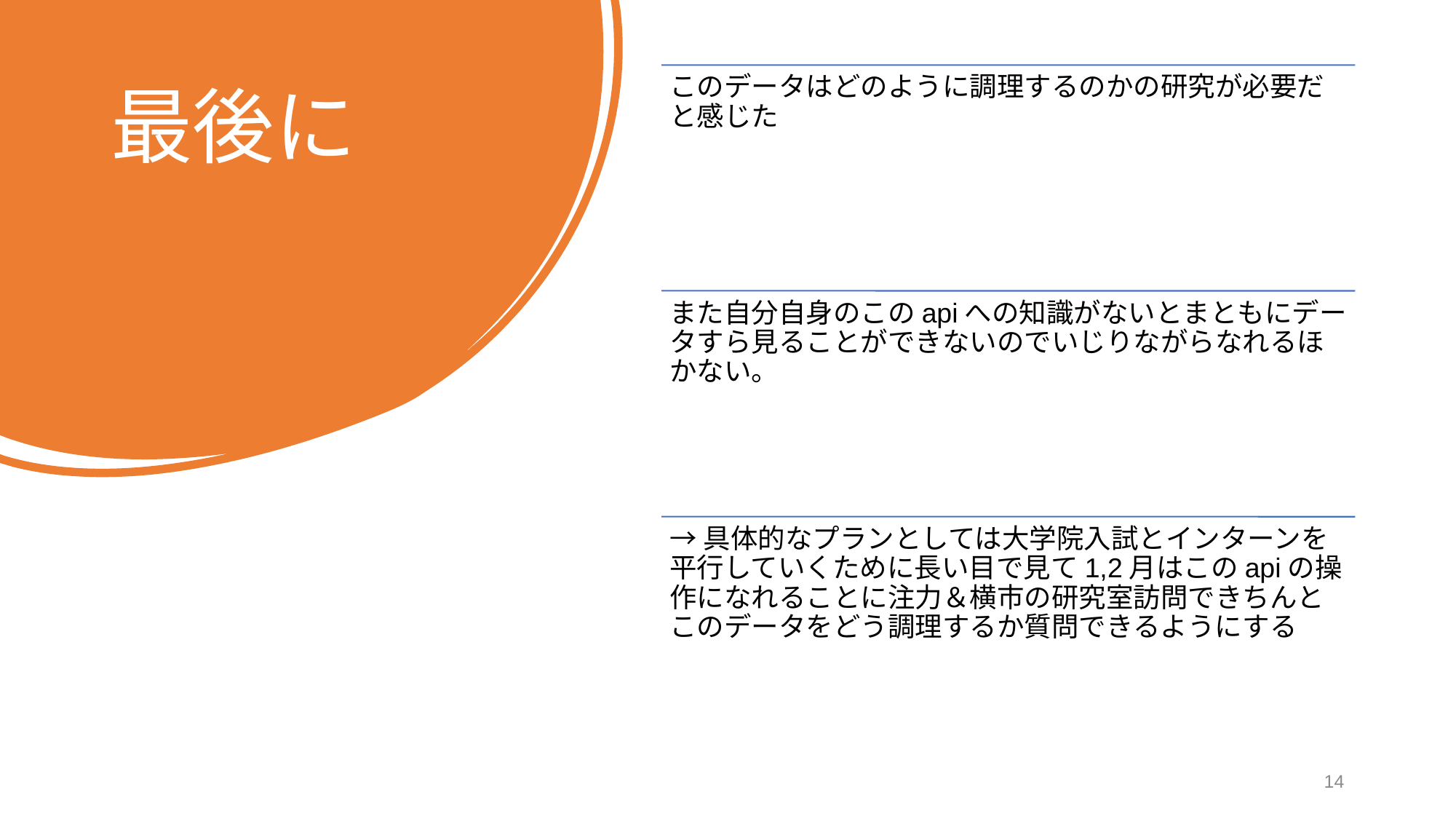

このデータはどのように調理するのかの研究が必要だと感じた
また自分自身のこのapiへの知識がないとまともにデータすら見ることができないのでいじりながらなれるほかない。
→具体的なプランとしては大学院入試とインターンを平行していくために長い目で見て1,2月はこのapiの操作になれることに注力＆横市の研究室訪問できちんとこのデータをどう調理するか質問できるようにする
# 最後に
14